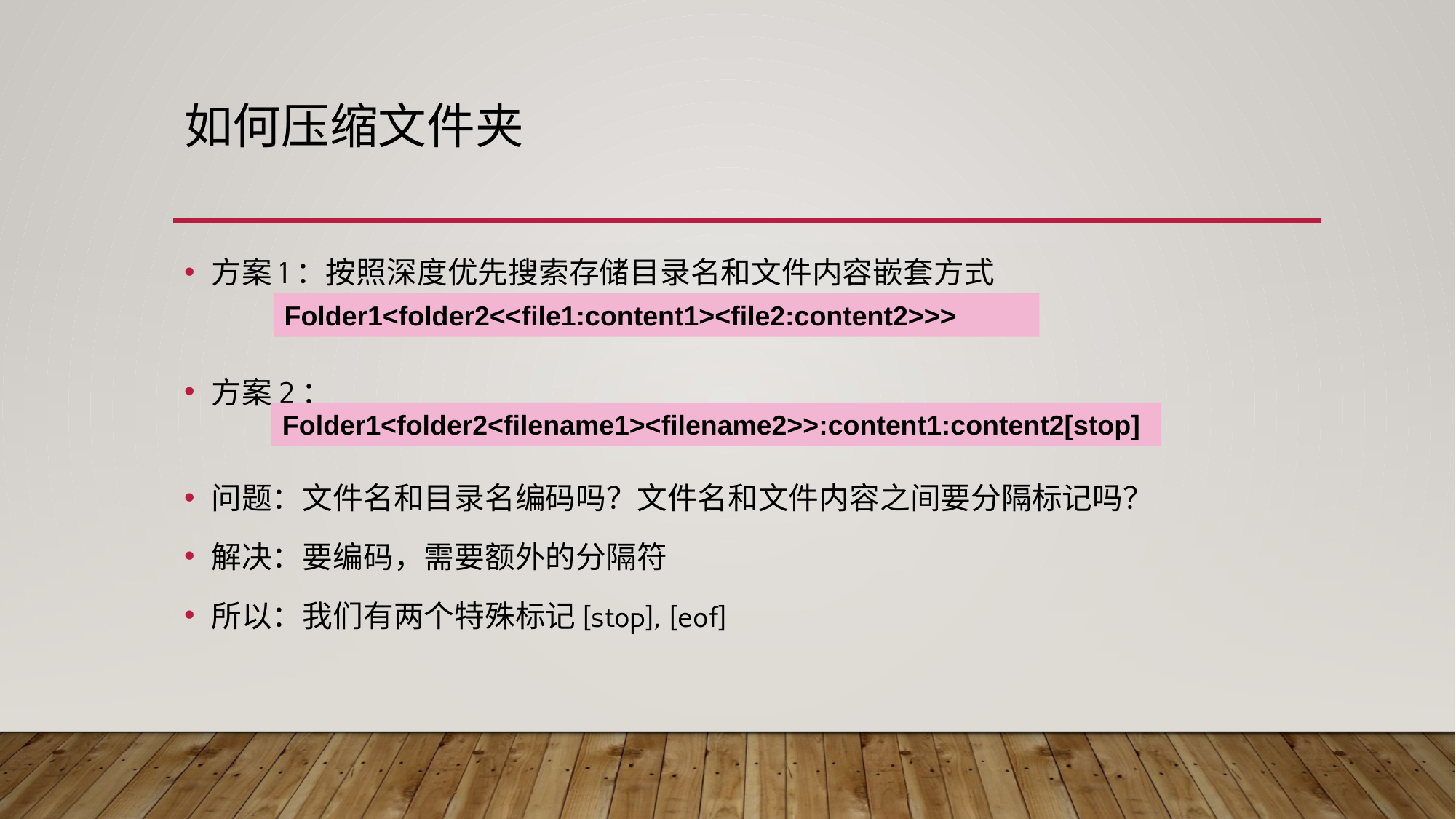

# 如何压缩文件夹
方案1：按照深度优先搜索存储目录名和文件内容嵌套方式

方案2：

问题：文件名和目录名编码吗？文件名和文件内容之间要分隔标记吗？
解决：要编码，需要额外的分隔符
所以：我们有两个特殊标记[stop], [eof]

Folder1<folder2<<file1:content1><file2:content2>>>
Folder1<folder2<filename1><filename2>>:content1:content2[stop]